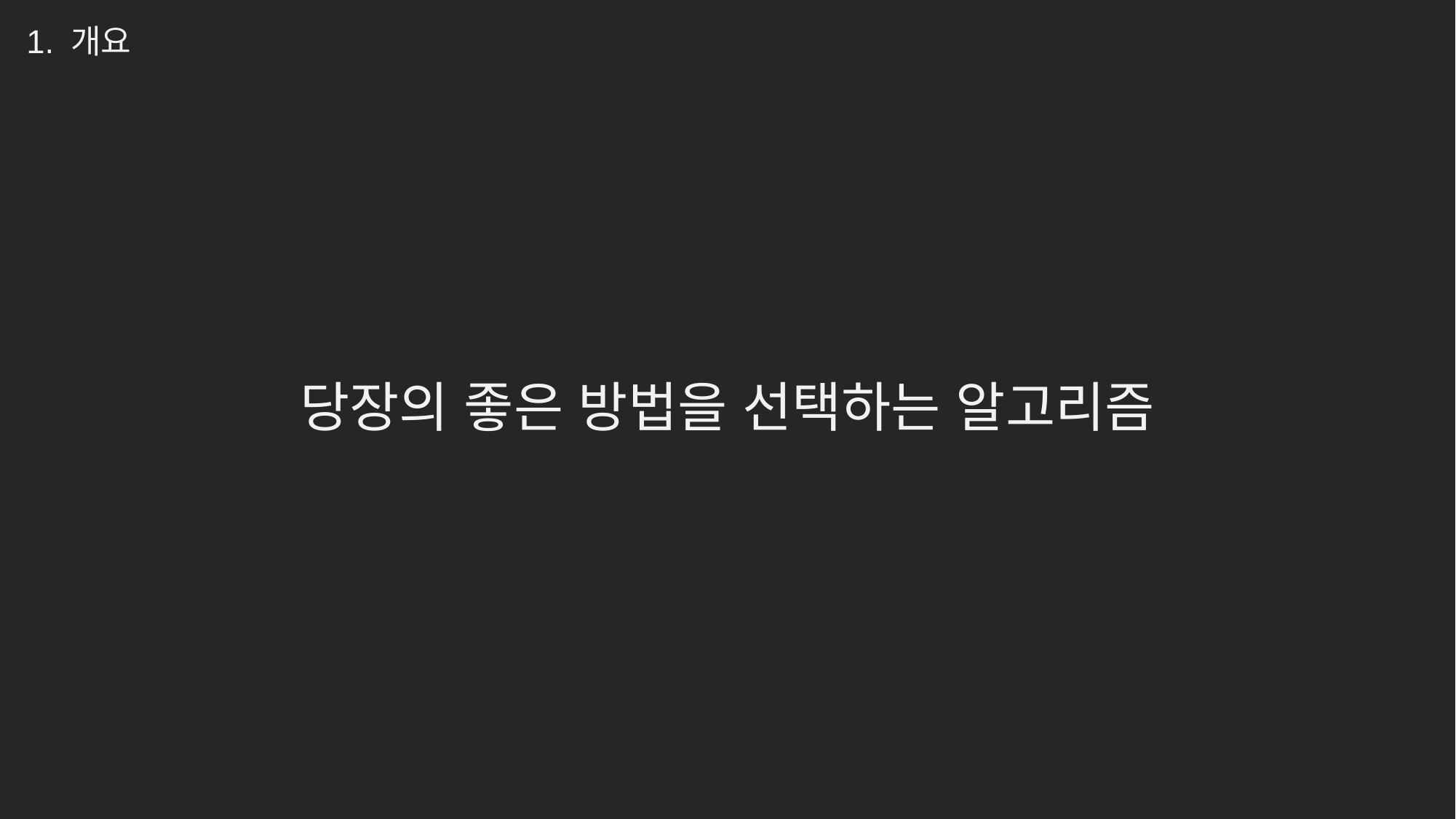

1. 개요
당장의 좋은 방법을 선택하는 알고리즘